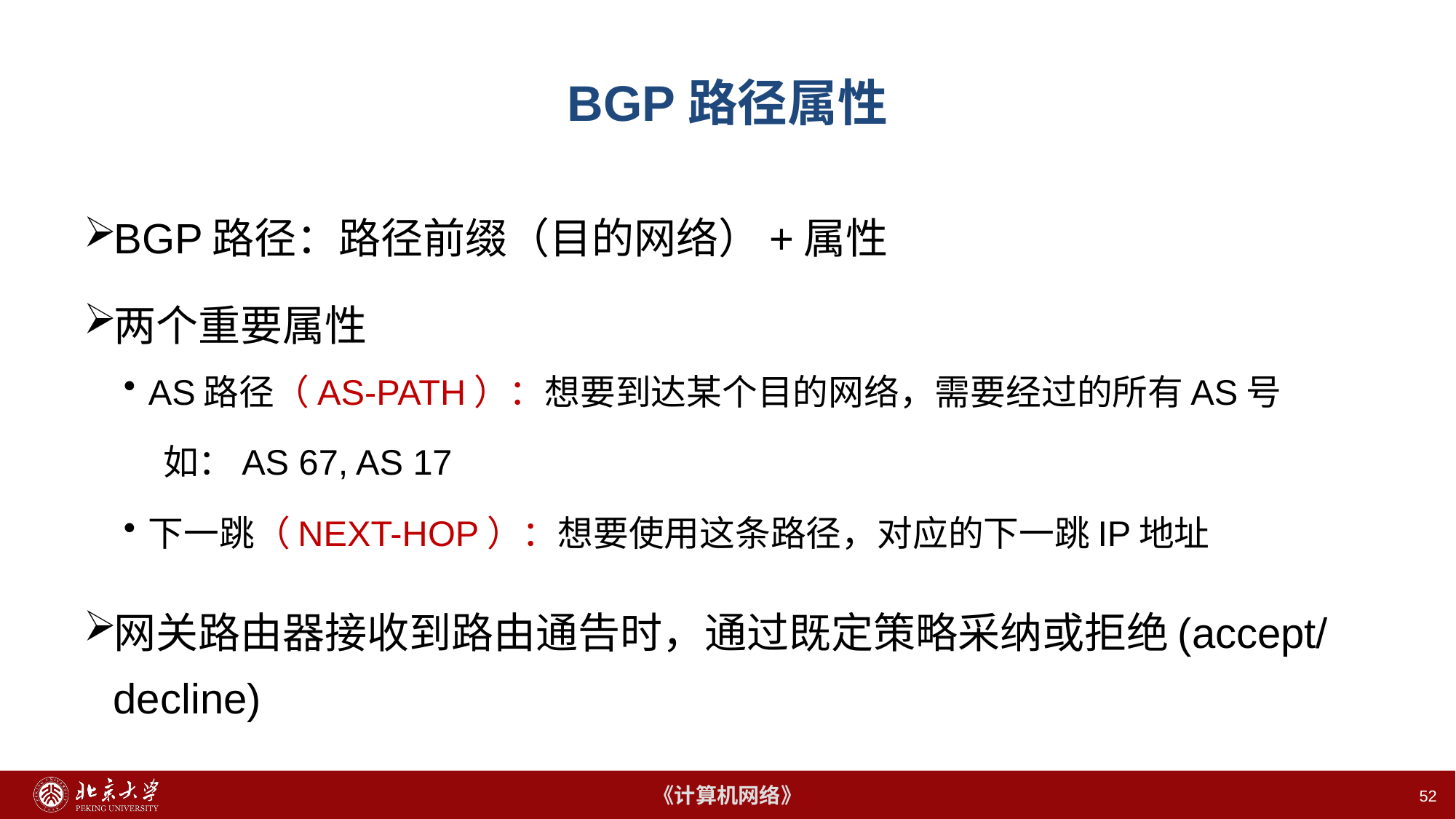

52
# BGP路径属性
BGP路径：路径前缀（目的网络）+属性
两个重要属性
AS路径（AS-PATH）：想要到达某个目的网络，需要经过的所有AS号
    如：AS 67, AS 17
下一跳（NEXT-HOP）：想要使用这条路径，对应的下一跳IP地址
网关路由器接收到路由通告时，通过既定策略采纳或拒绝(accept/ decline)